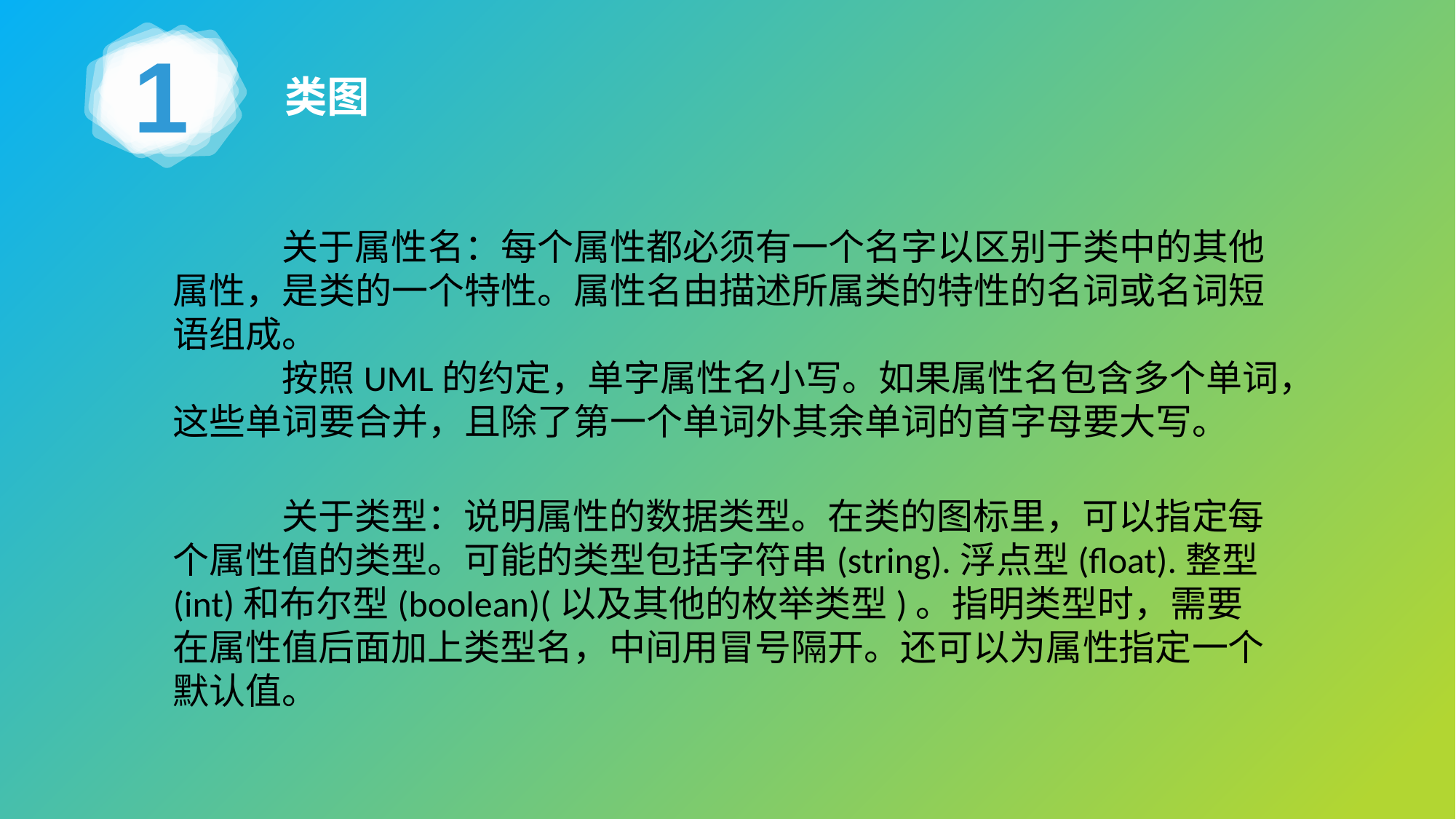

1

类图
	关于属性名：每个属性都必须有一个名字以区别于类中的其他属性，是类的一个特性。属性名由描述所属类的特性的名词或名词短语组成。
	按照UML的约定，单字属性名小写。如果属性名包含多个单词，这些单词要合并，且除了第一个单词外其余单词的首字母要大写。
	关于类型：说明属性的数据类型。在类的图标里，可以指定每个属性值的类型。可能的类型包括字符串(string).浮点型(float).整型(int)和布尔型(boolean)(以及其他的枚举类型)。指明类型时，需要在属性值后面加上类型名，中间用冒号隔开。还可以为属性指定一个默认值。